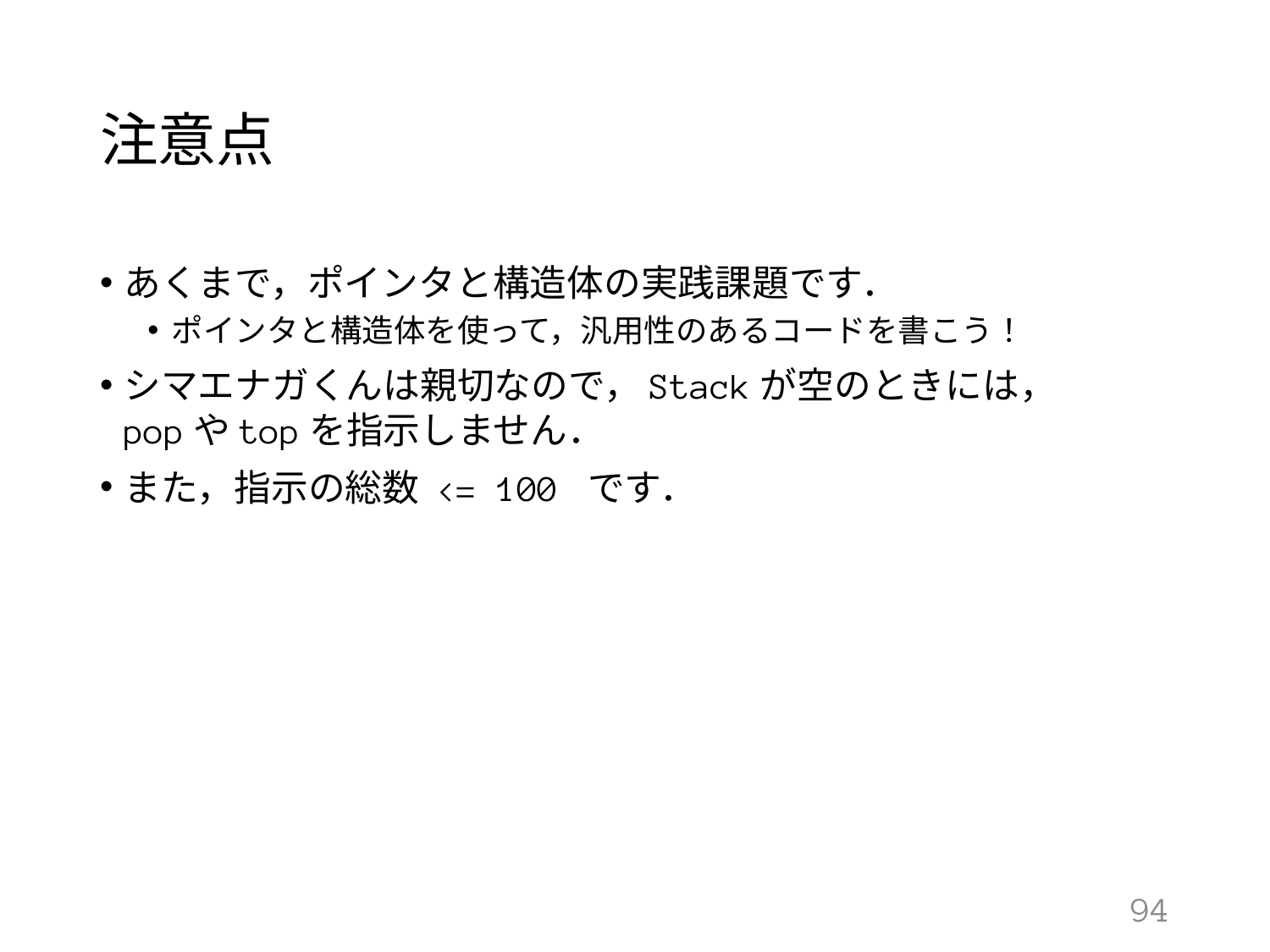

# 注意点
あくまで，ポインタと構造体の実践課題です．
ポインタと構造体を使って，汎用性のあるコードを書こう！
シマエナガくんは親切なので，Stackが空のときには，
popやtopを指示しません．
また，指示の総数 <= 100 です．
94